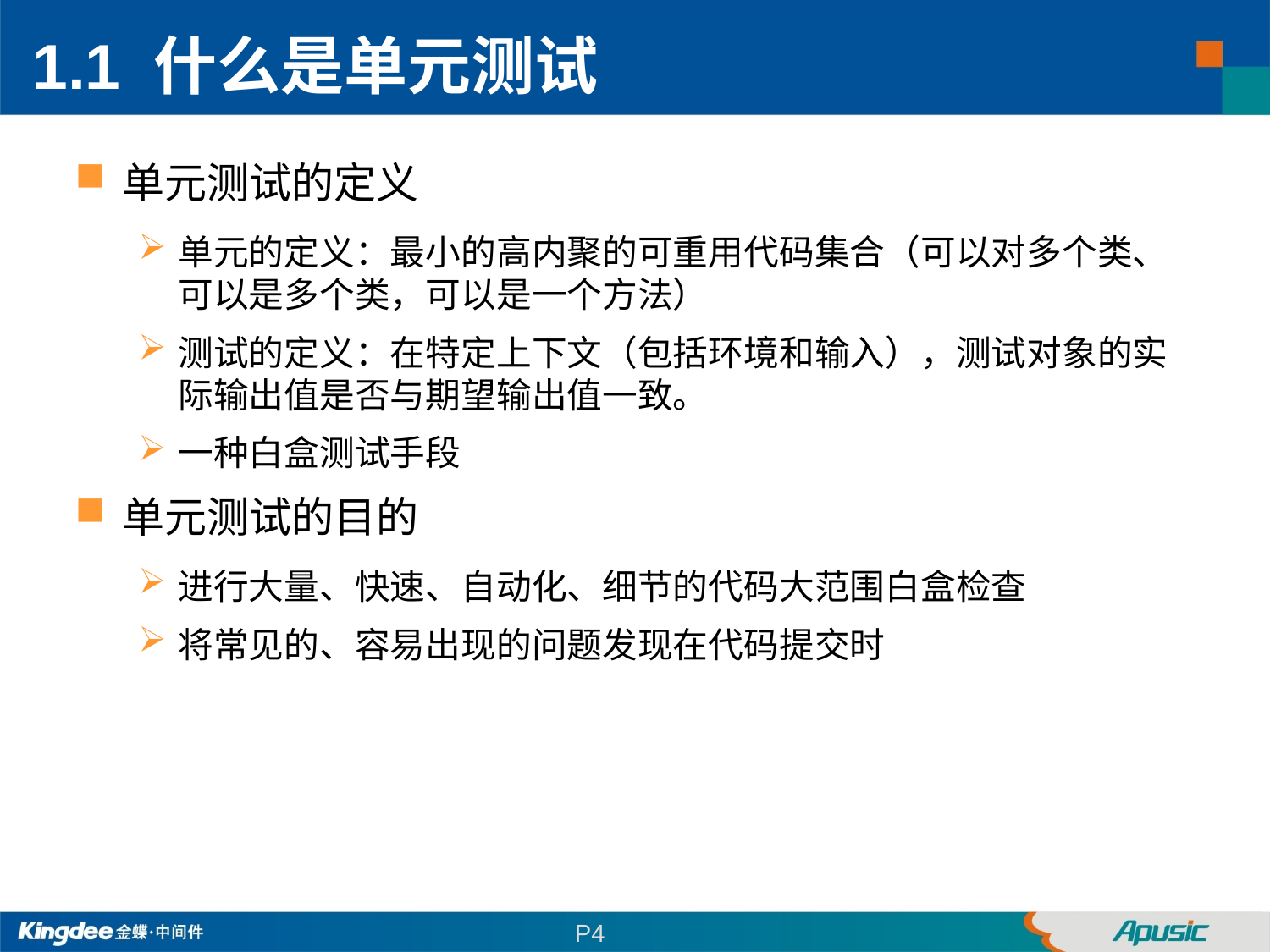

1.1 什么是单元测试
单元测试的定义
单元的定义：最小的高内聚的可重用代码集合（可以对多个类、可以是多个类，可以是一个方法）
测试的定义：在特定上下文（包括环境和输入），测试对象的实际输出值是否与期望输出值一致。
一种白盒测试手段
单元测试的目的
进行大量、快速、自动化、细节的代码大范围白盒检查
将常见的、容易出现的问题发现在代码提交时